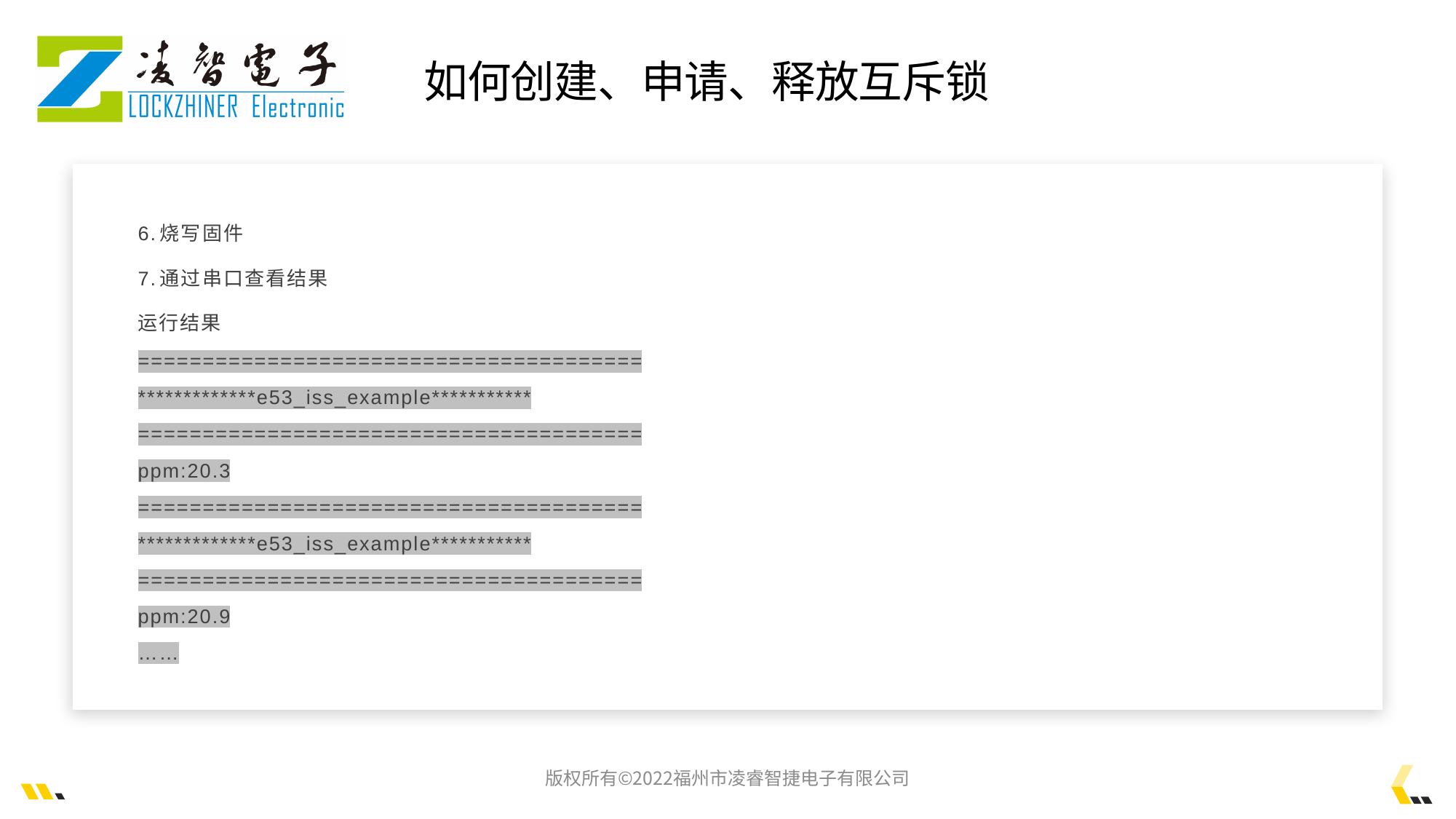

如何创建、申请、释放互斥锁

6.烧写固件
7.通过串口查看结果
运行结果
=======================================
*************e53_iss_example***********
=======================================
ppm:20.3
=======================================
*************e53_iss_example***********
=======================================
ppm:20.9
……
版权所有©2022福州市凌睿智捷电子有限公司
13